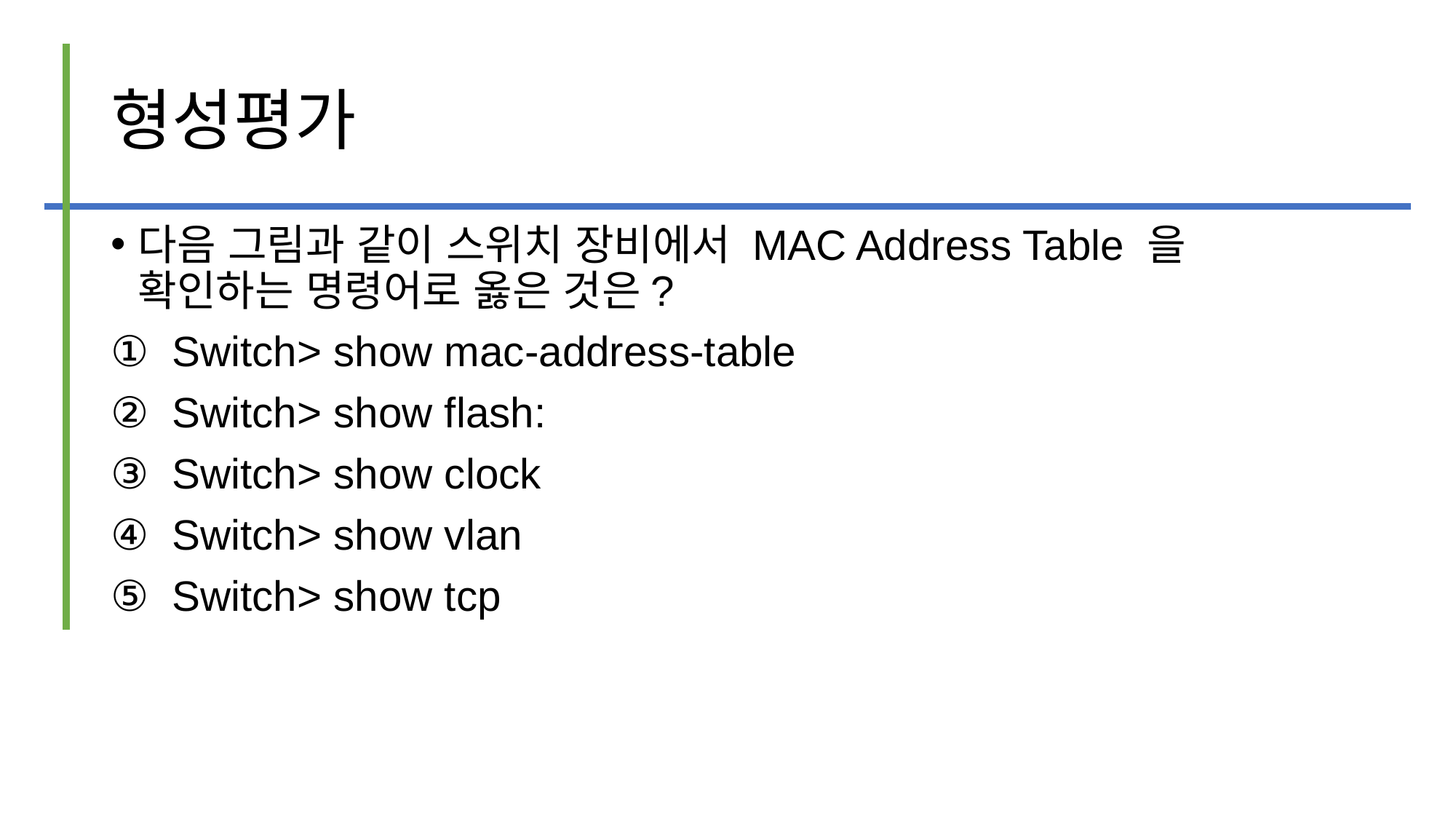

# 형성평가
다음 그림과 같이 스위치 장비에서 MAC Address Table 을 확인하는 명령어로 옳은 것은?
Switch> show mac-address-table
Switch> show flash:
Switch> show clock
Switch> show vlan
Switch> show tcp